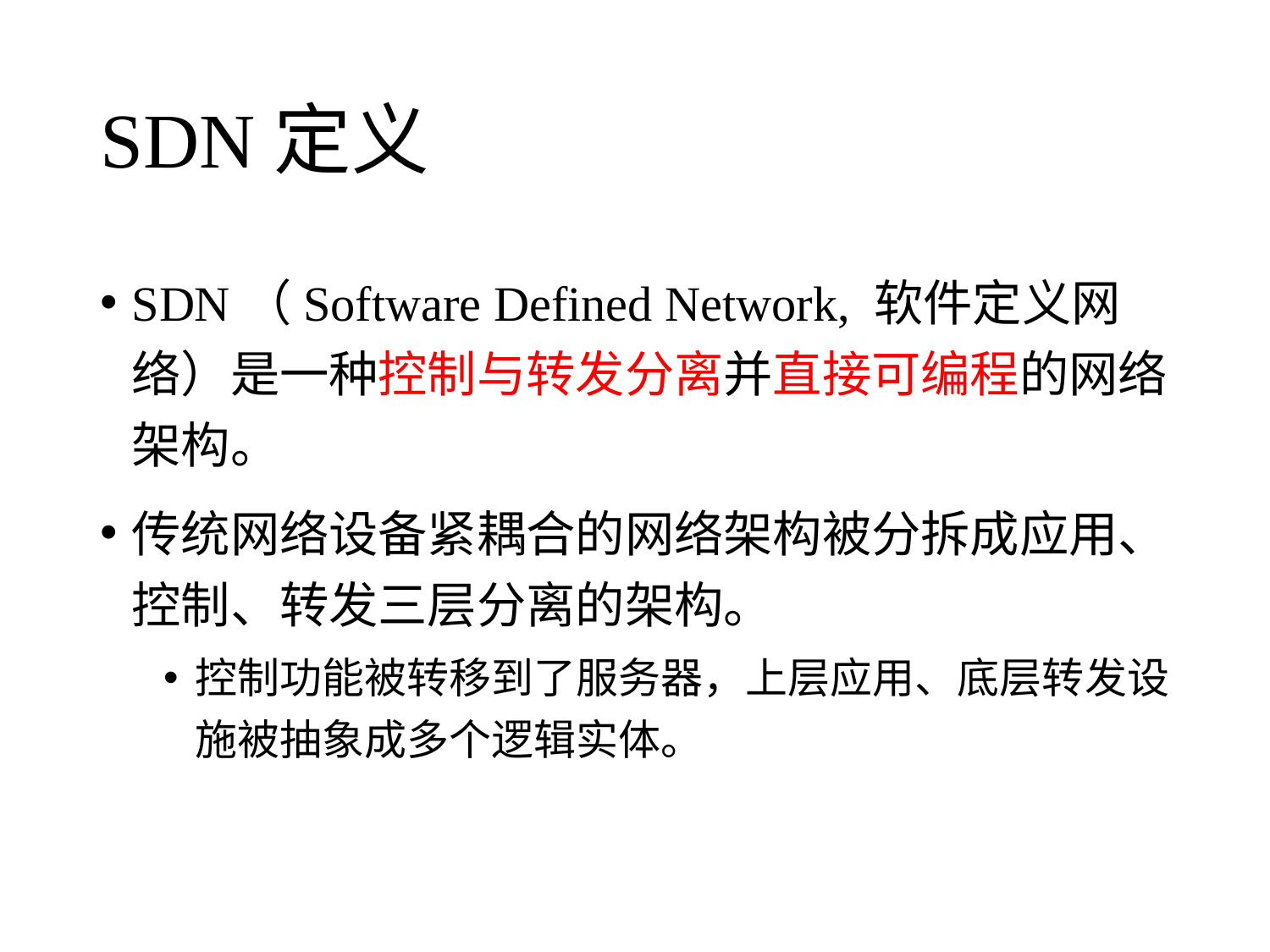

# SDN定义
SDN（Software Defined Network, 软件定义网络）是一种控制与转发分离并直接可编程的网络架构。
传统网络设备紧耦合的网络架构被分拆成应用、控制、转发三层分离的架构。
控制功能被转移到了服务器，上层应用、底层转发设施被抽象成多个逻辑实体。